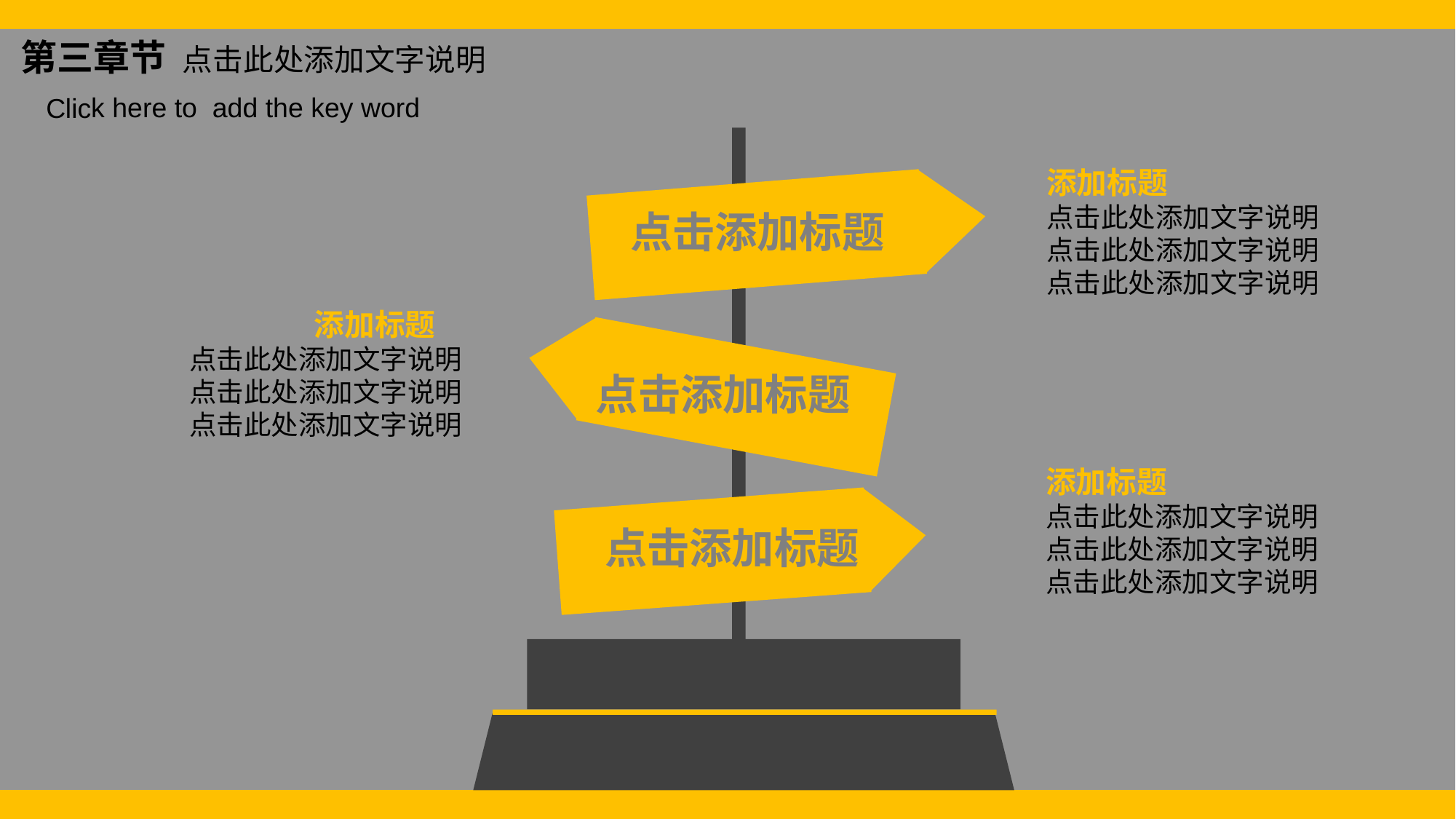

第三章节  点击此处添加文字说明
Click here to  add the key word

添加标题
点击此处添加文字说明
点击此处添加文字说明
点击此处添加文字说明

点击添加标题
                 添加标题
点击此处添加文字说明
点击此处添加文字说明
点击此处添加文字说明

点击添加标题
添加标题
点击此处添加文字说明
点击此处添加文字说明
点击此处添加文字说明

点击添加标题